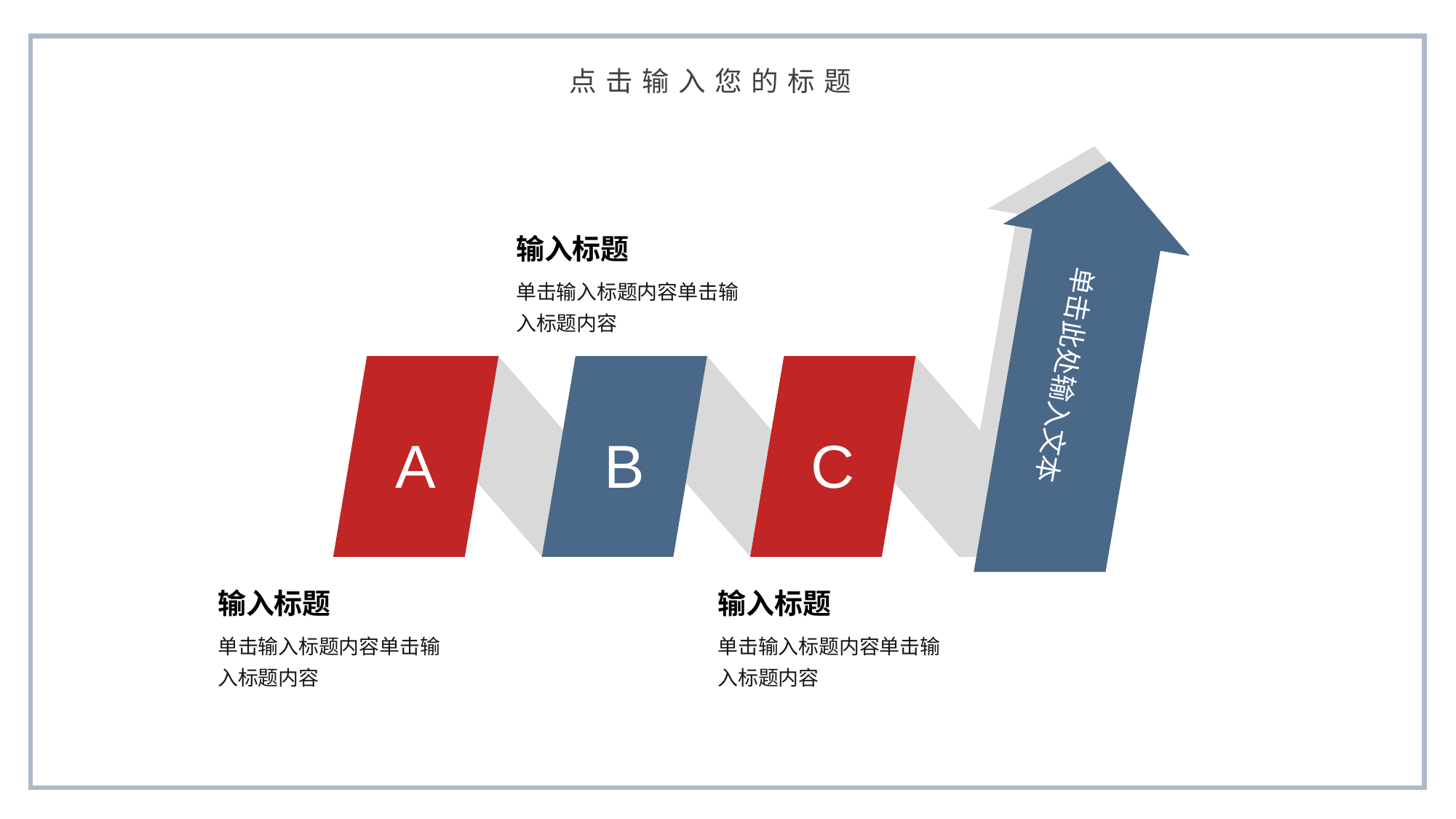

点击输入您的标题

输入标题
单击此处输入文本
单击输入标题内容单击输入标题内容

A

B

C

输入标题
输入标题
单击输入标题内容单击输入标题内容
单击输入标题内容单击输入标题内容